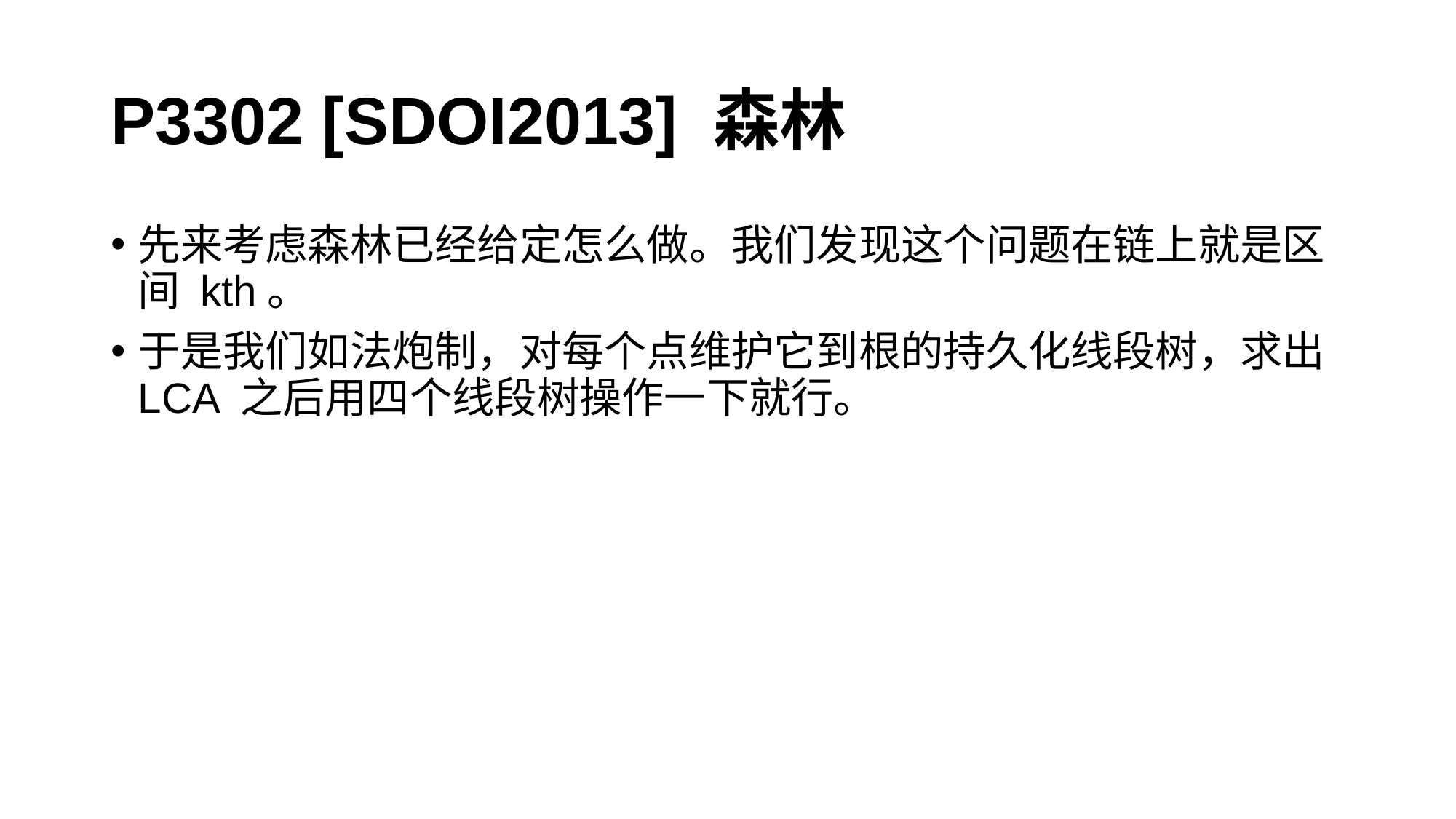

# P3302 [SDOI2013] 森林
先来考虑森林已经给定怎么做。我们发现这个问题在链上就是区间 kth。
于是我们如法炮制，对每个点维护它到根的持久化线段树，求出 LCA 之后用四个线段树操作一下就行。